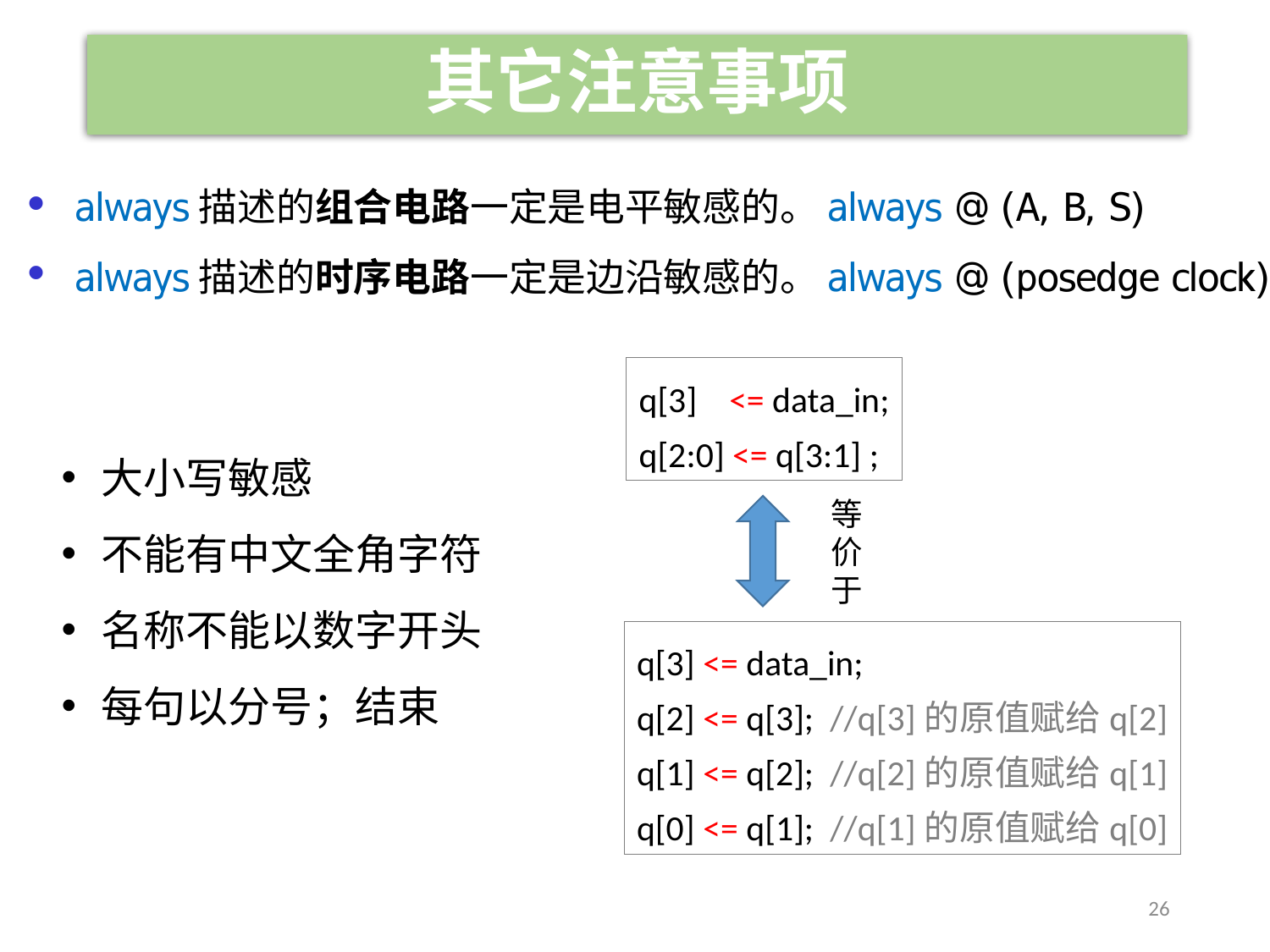

# 其它注意事项
always描述的组合电路一定是电平敏感的。always @ (A, B, S)
always描述的时序电路一定是边沿敏感的。always @ (posedge clock)
q[3]    <= data_in;
q[2:0] <= q[3:1] ;
大小写敏感
不能有中文全角字符
名称不能以数字开头
每句以分号；结束
等价于

q[3] <= data_in;
q[2] <= q[3];  //q[3]的原值赋给q[2]
q[1] <= q[2];  //q[2]的原值赋给q[1]
q[0] <= q[1];  //q[1]的原值赋给q[0]
26